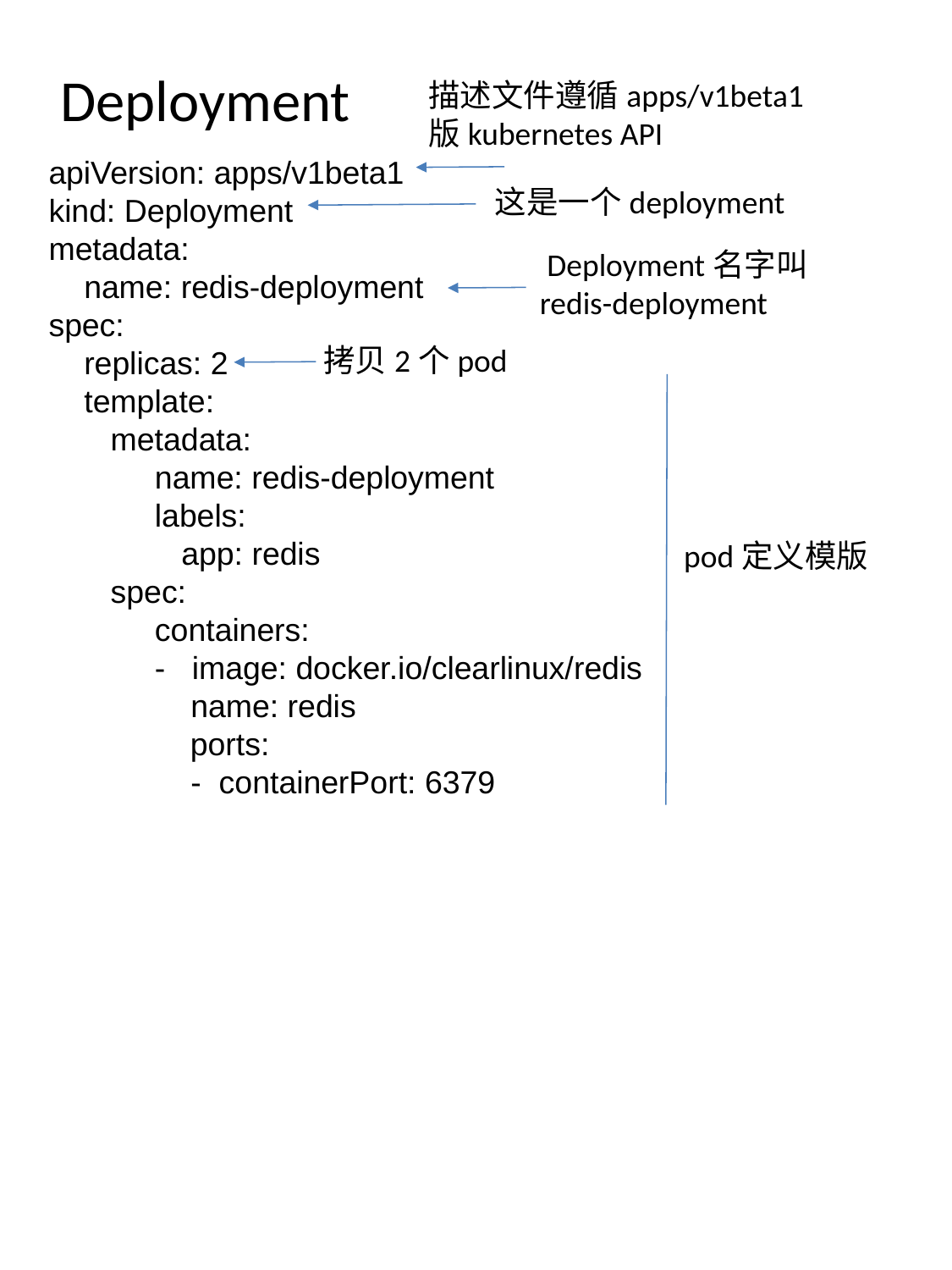

# Deployment
描述文件遵循apps/v1beta1
版kubernetes API
apiVersion: apps/v1beta1
kind: Deployment
metadata:
    name: redis-deployment
spec:
    replicas: 2
    template:
       metadata:
            name: redis-deployment
            labels:
               app: redis
       spec:
            containers:
            -   image: docker.io/clearlinux/redis
                name: redis
                ports:
                -  containerPort: 6379

这是一个deployment
 Deployment名字叫
redis-deployment
拷贝2个pod
pod定义模版